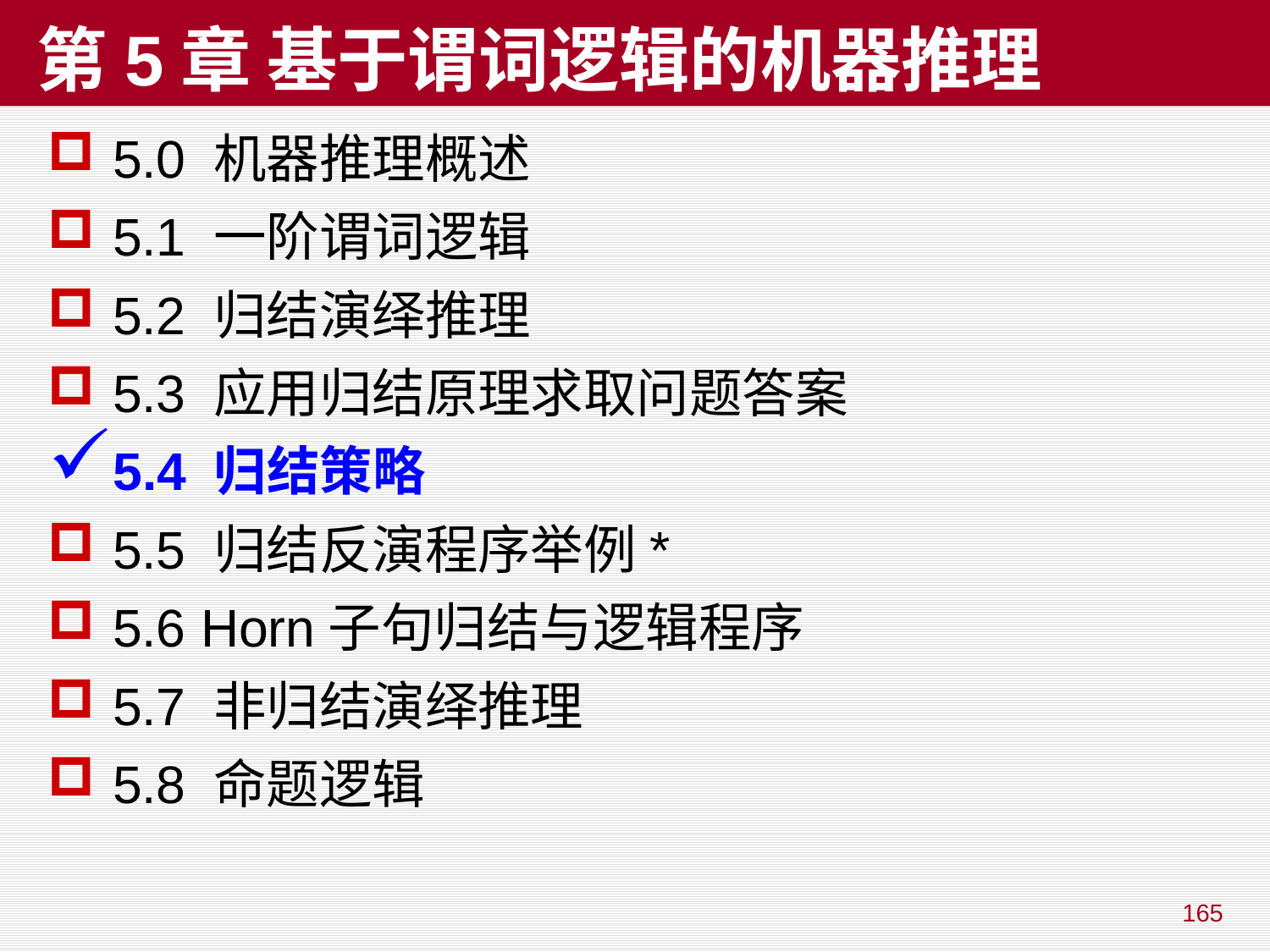

# 第5章 基于谓词逻辑的机器推理
5.0 机器推理概述
5.1 一阶谓词逻辑
5.2 归结演绎推理
5.3 应用归结原理求取问题答案
5.4 归结策略
5.5 归结反演程序举例*
5.6 Horn子句归结与逻辑程序
5.7 非归结演绎推理
5.8 命题逻辑
165